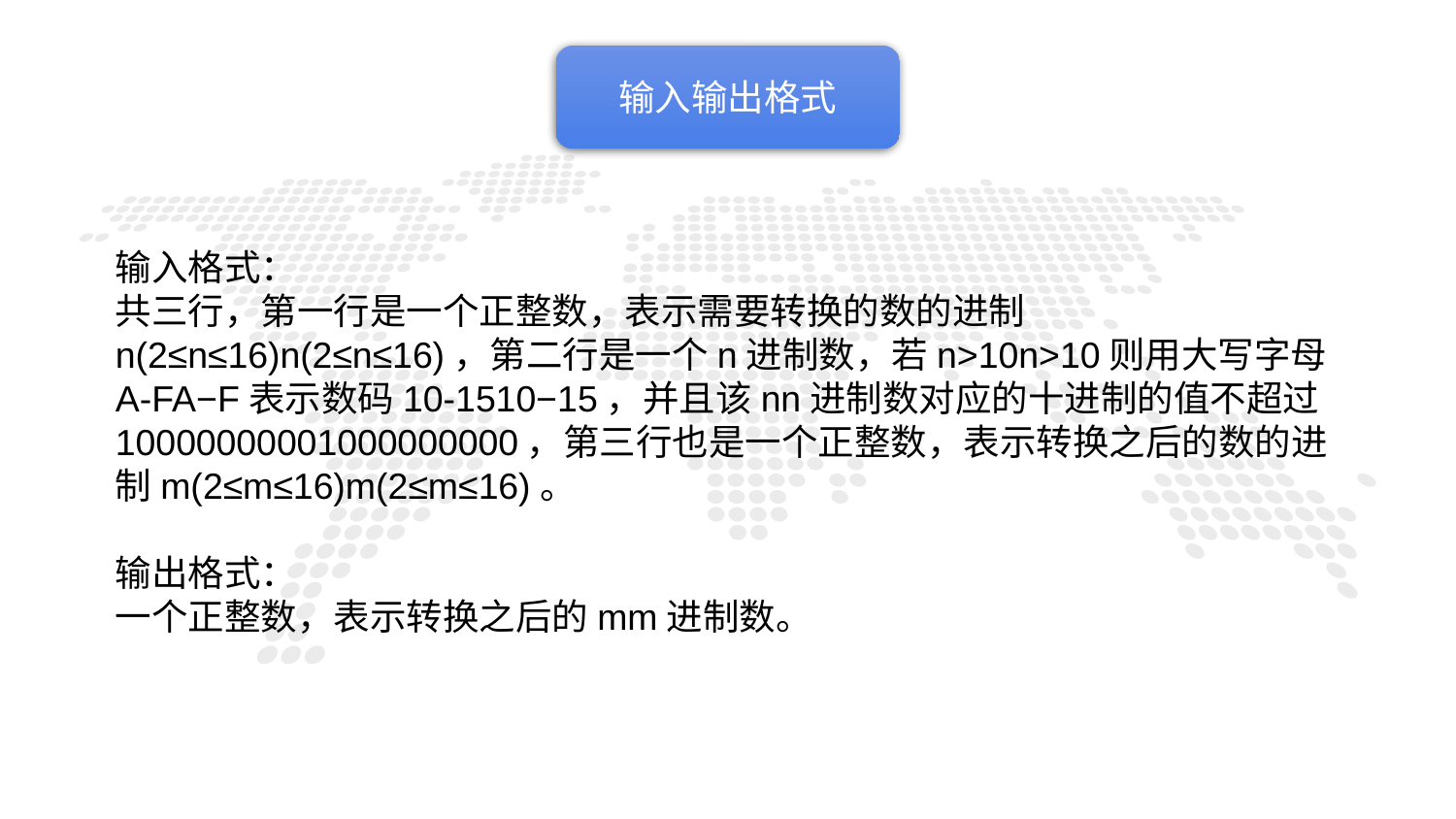

输入输出格式
输入格式：
共三行，第一行是一个正整数，表示需要转换的数的进制n(2≤n≤16)n(2≤n≤16)，第二行是一个n进制数，若n>10n>10则用大写字母A-FA−F表示数码10-1510−15，并且该nn进制数对应的十进制的值不超过10000000001000000000，第三行也是一个正整数，表示转换之后的数的进制m(2≤m≤16)m(2≤m≤16)。

输出格式：
一个正整数，表示转换之后的mm进制数。